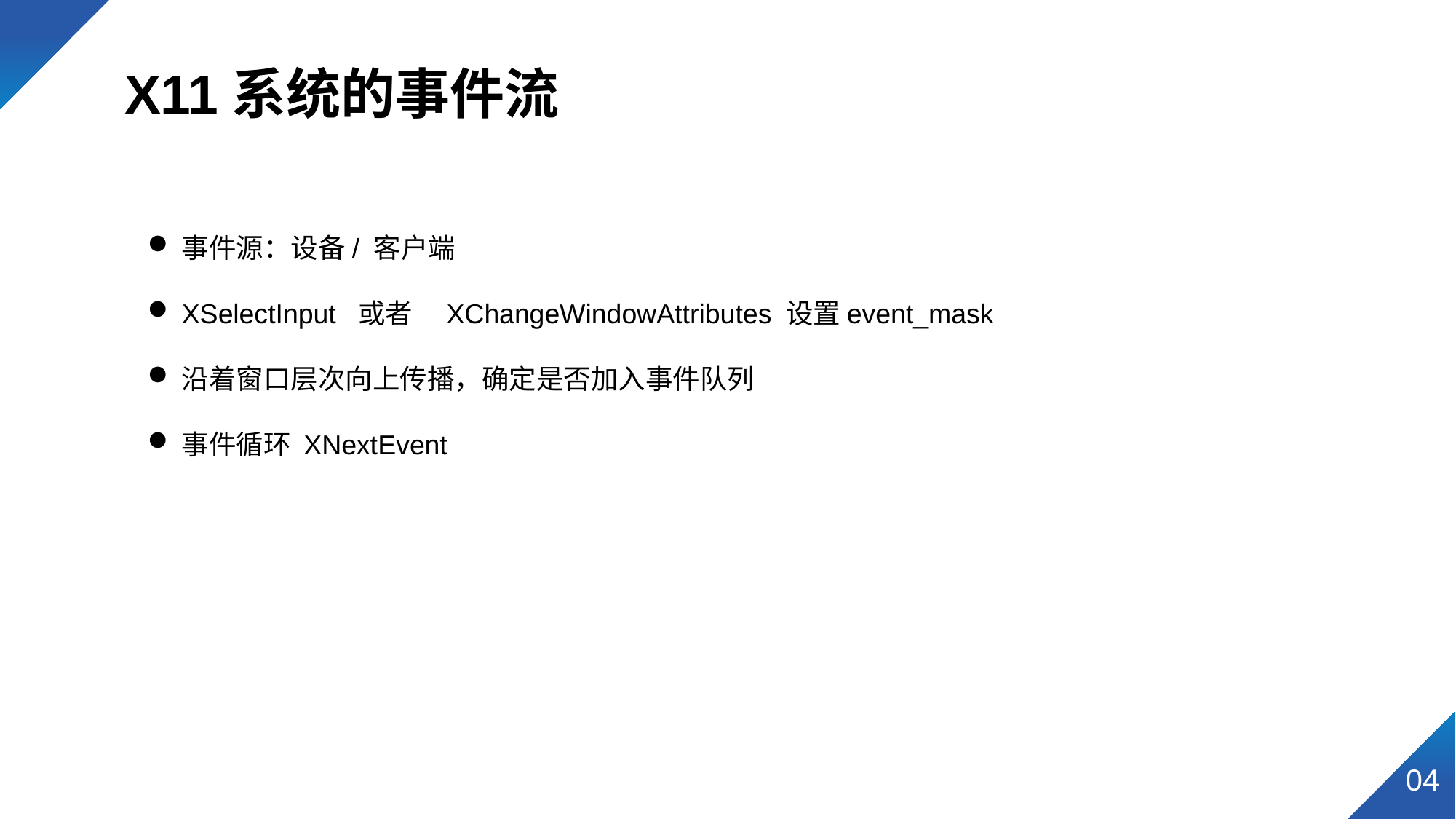

X11系统的事件流
事件源：设备/ 客户端
XSelectInput  或者　XChangeWindowAttributes 设置event_mask
沿着窗口层次向上传播，确定是否加入事件队列
事件循环 XNextEvent
X applications
04